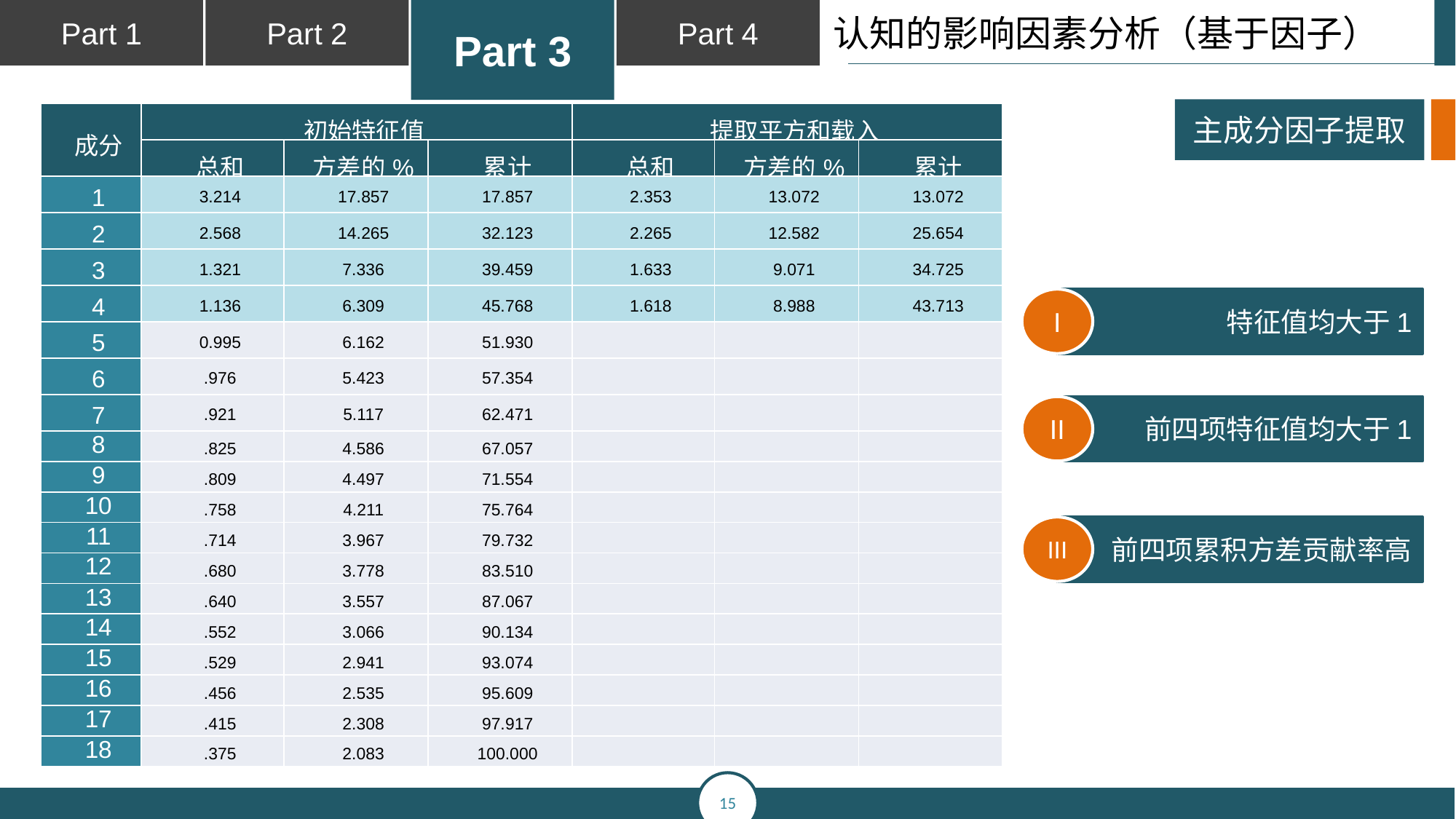

认知的影响因素分析（基于因子）
主成分因子提取

| 成分 | 初始特征值 |  |  | 提取平方和载入 |  |  |
| --- | --- | --- | --- | --- | --- | --- |
|  | 总和 | 方差的% | 累计 | 总和 | 方差的% | 累计 |
| 1 | 3.214 | 17.857 | 17.857 | 2.353 | 13.072 | 13.072 |
| 2 | 2.568 | 14.265 | 32.123 | 2.265 | 12.582 | 25.654 |
| 3 | 1.321 | 7.336 | 39.459 | 1.633 | 9.071 | 34.725 |
| 4 | 1.136 | 6.309 | 45.768 | 1.618 | 8.988 | 43.713 |
| 5 | 0.995 | 6.162 | 51.930 |  |  |  |
| 6 | .976 | 5.423 | 57.354 |  |  |  |
| 7 | .921 | 5.117 | 62.471 |  |  |  |
| 8 | .825 | 4.586 | 67.057 |  |  |  |
| 9 | .809 | 4.497 | 71.554 |  |  |  |
| 10 | .758 | 4.211 | 75.764 |  |  |  |
| 11 | .714 | 3.967 | 79.732 |  |  |  |
| 12 | .680 | 3.778 | 83.510 |  |  |  |
| 13 | .640 | 3.557 | 87.067 |  |  |  |
| 14 | .552 | 3.066 | 90.134 |  |  |  |
| 15 | .529 | 2.941 | 93.074 |  |  |  |
| 16 | .456 | 2.535 | 95.609 |  |  |  |
| 17 | .415 | 2.308 | 97.917 |  |  |  |
| 18 | .375 | 2.083 | 100.000 |  |  |  |
I
特征值均大于1
II
前四项特征值均大于1
III
前四项累积方差贡献率高